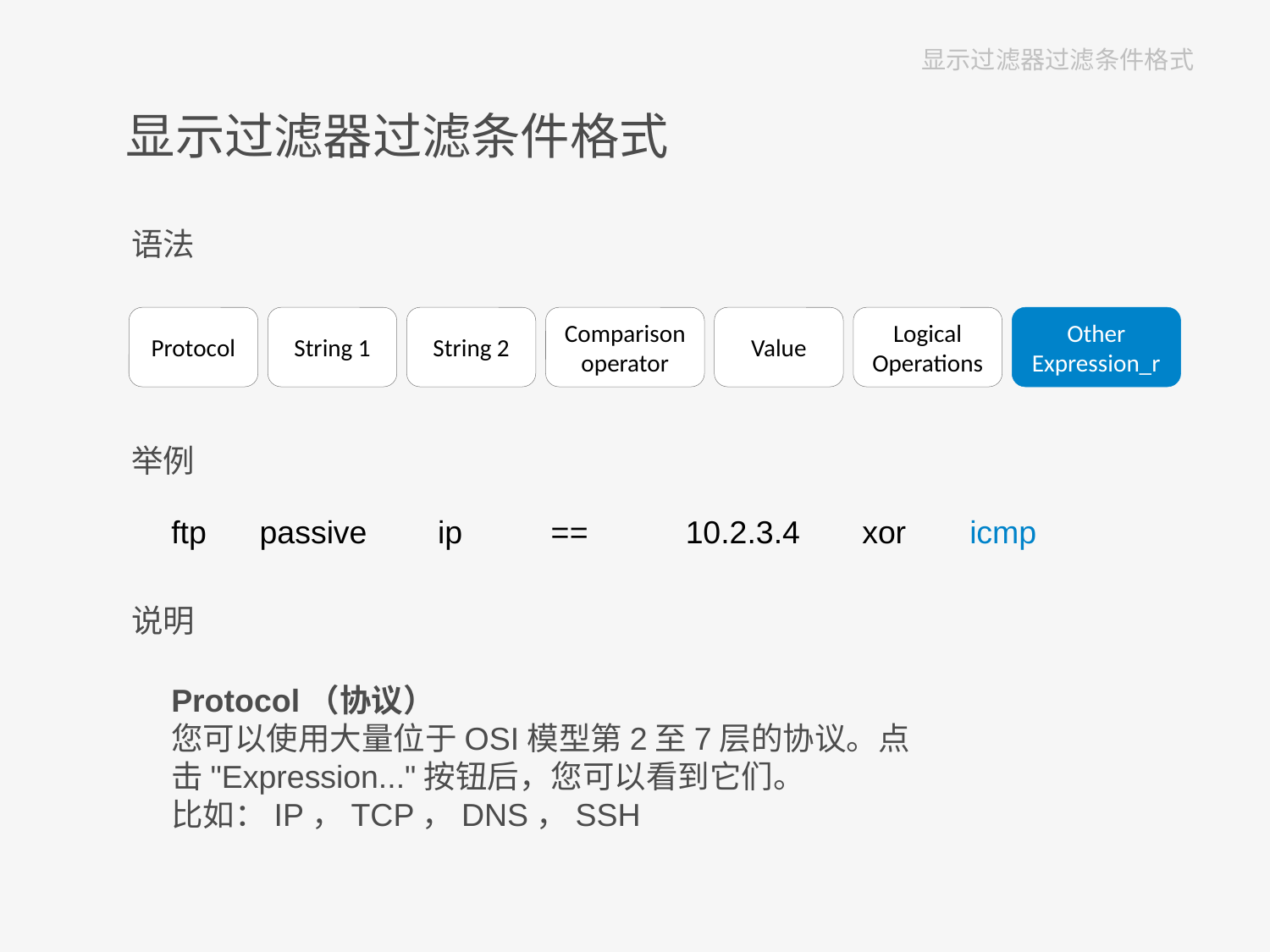

# 显示过滤器过滤条件格式
显示过滤器过滤条件格式
语法
Protocol
String 1
String 2
Comparison
operator
Value
Logical Operations
Other
Expression_r
举例
ftp      passive        ip          ==           10.2.3.4       xor       icmp
说明
Protocol（协议）
您可以使用大量位于OSI模型第2至7层的协议。点击"Expression..."按钮后，您可以看到它们。
比如：IP，TCP，DNS，SSH